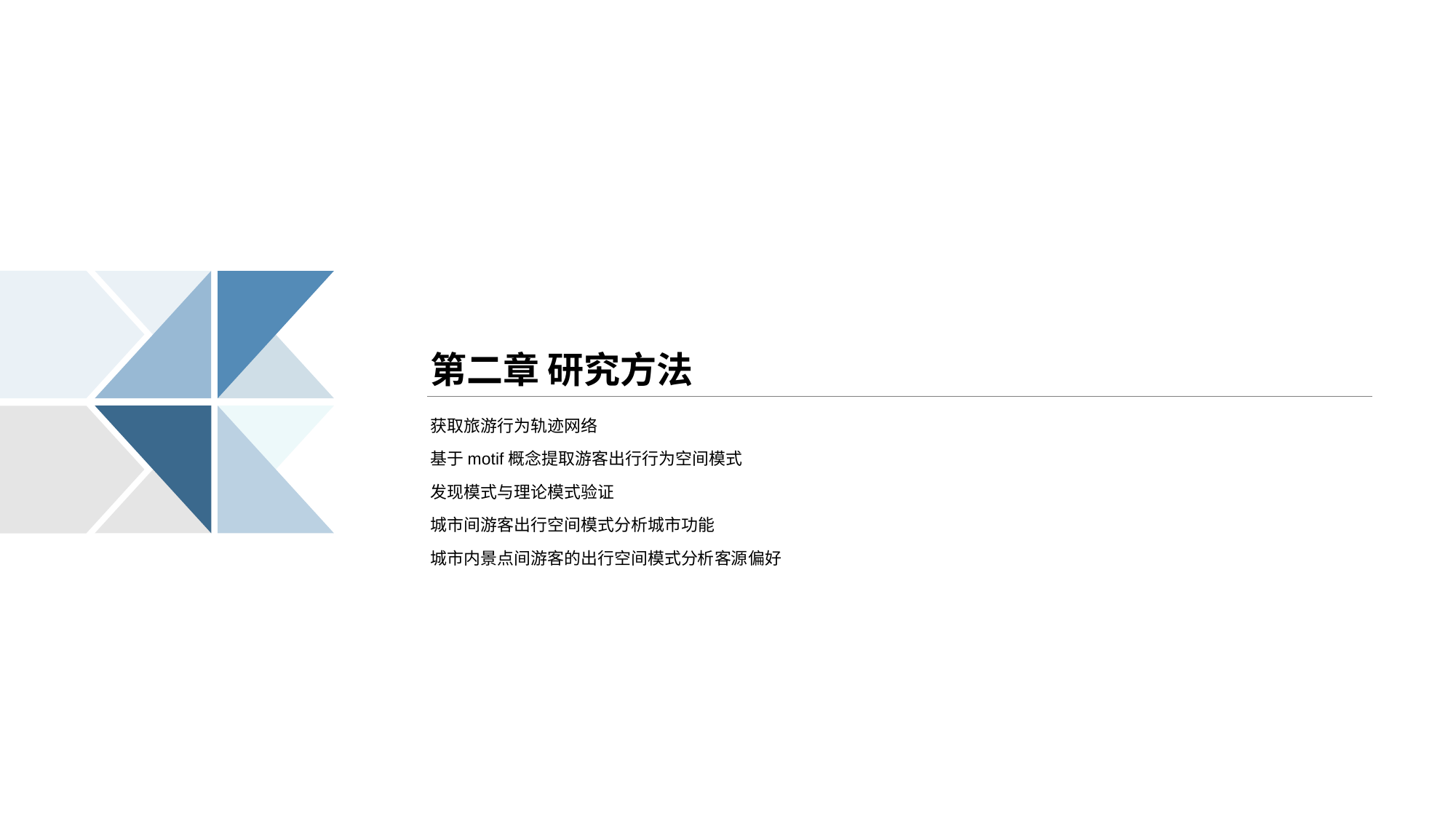

# 第二章 研究方法
获取旅游行为轨迹网络
基于motif概念提取游客出行行为空间模式
发现模式与理论模式验证
城市间游客出行空间模式分析城市功能
城市内景点间游客的出行空间模式分析客源偏好